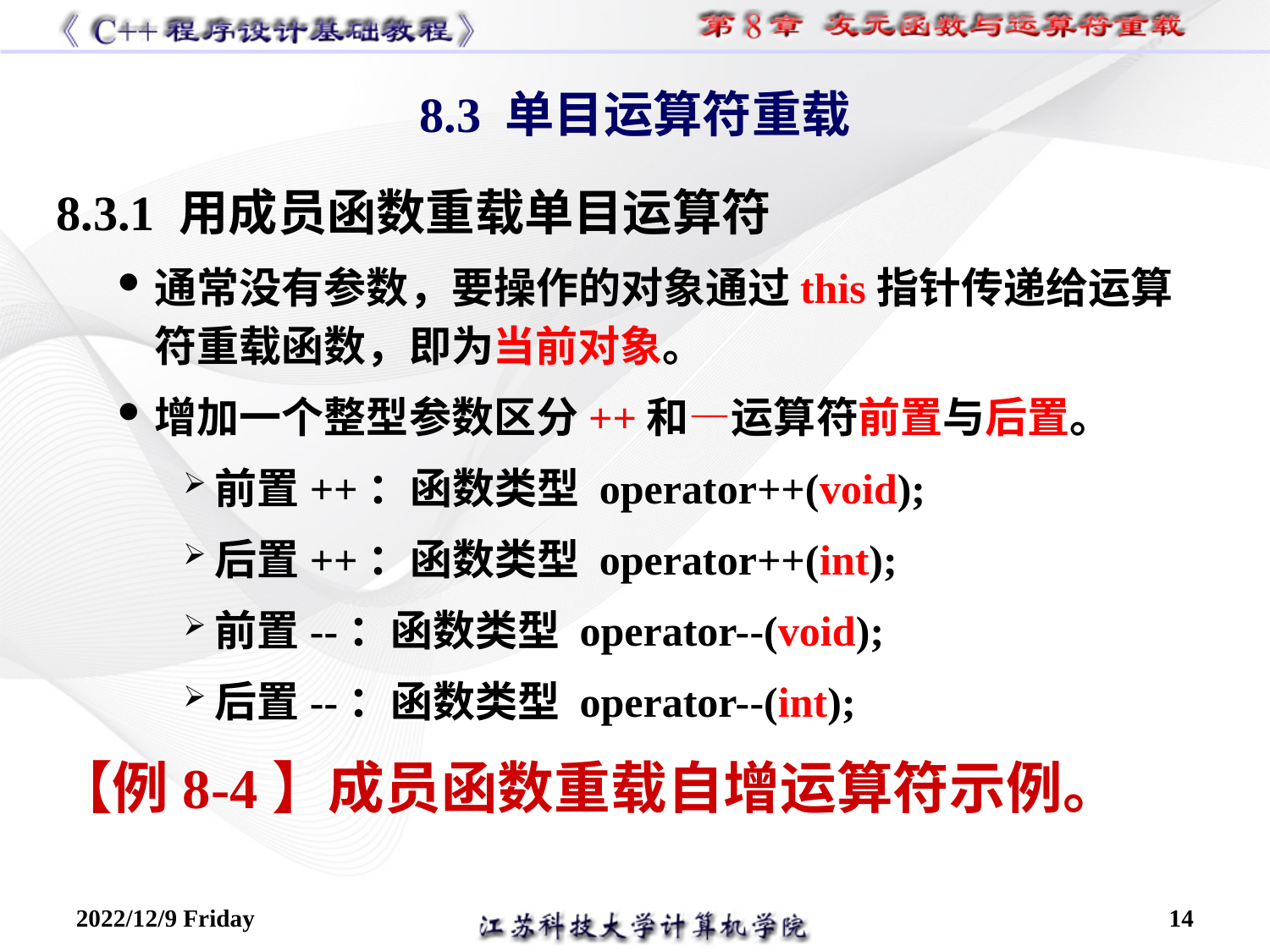

8.3 单目运算符重载
8.3.1 用成员函数重载单目运算符
通常没有参数，要操作的对象通过this指针传递给运算符重载函数，即为当前对象。
增加一个整型参数区分++和—运算符前置与后置。
前置++：函数类型 operator++(void);
后置++：函数类型 operator++(int);
前置--：函数类型 operator--(void);
后置--：函数类型 operator--(int);
【例8-4】成员函数重载自增运算符示例。